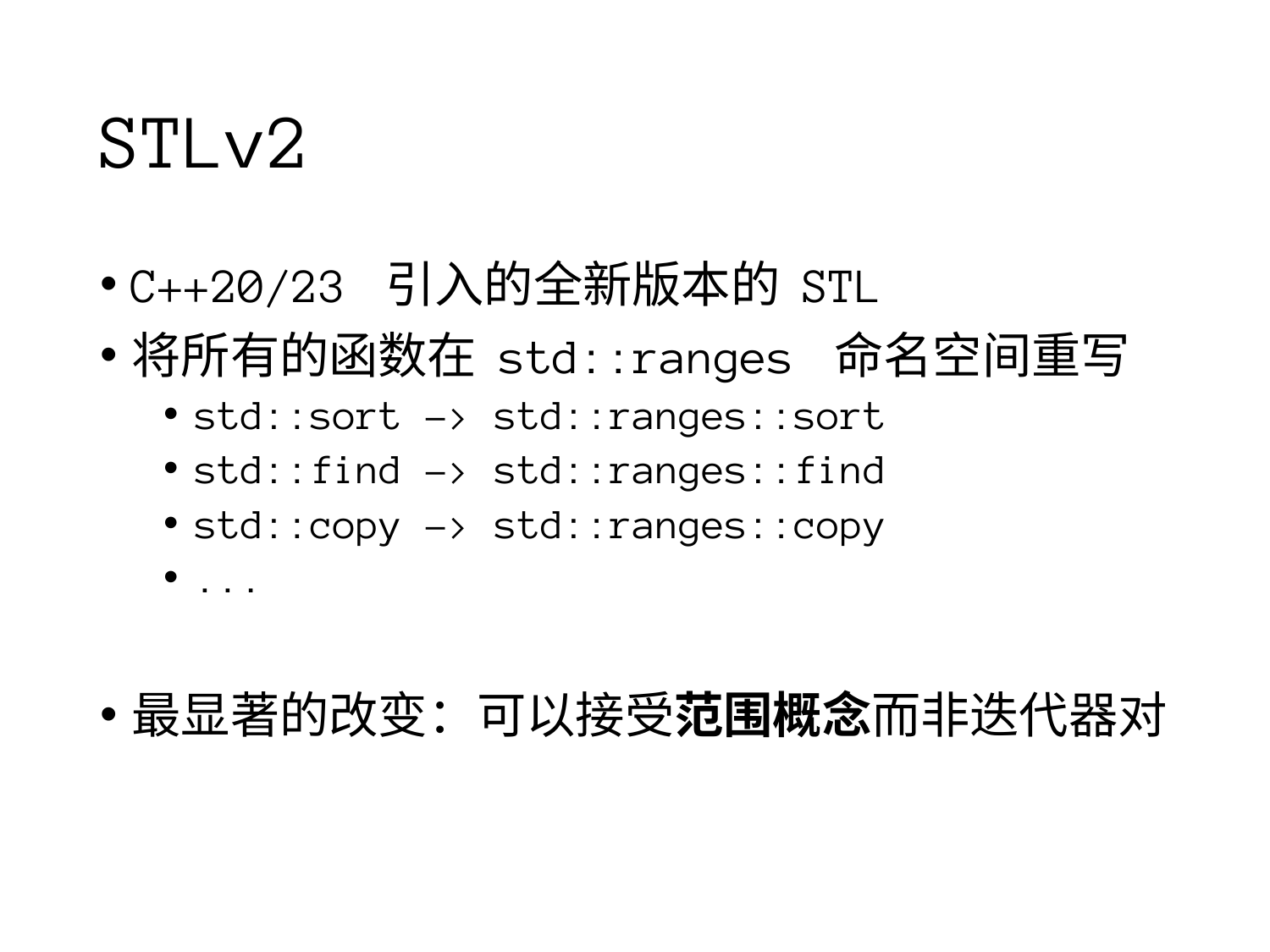

# STLv2
C++20/23 引入的全新版本的 STL
将所有的函数在 std::ranges 命名空间重写
std::sort -> std::ranges::sort
std::find -> std::ranges::find
std::copy -> std::ranges::copy
...

最显著的改变：可以接受范围概念而非迭代器对